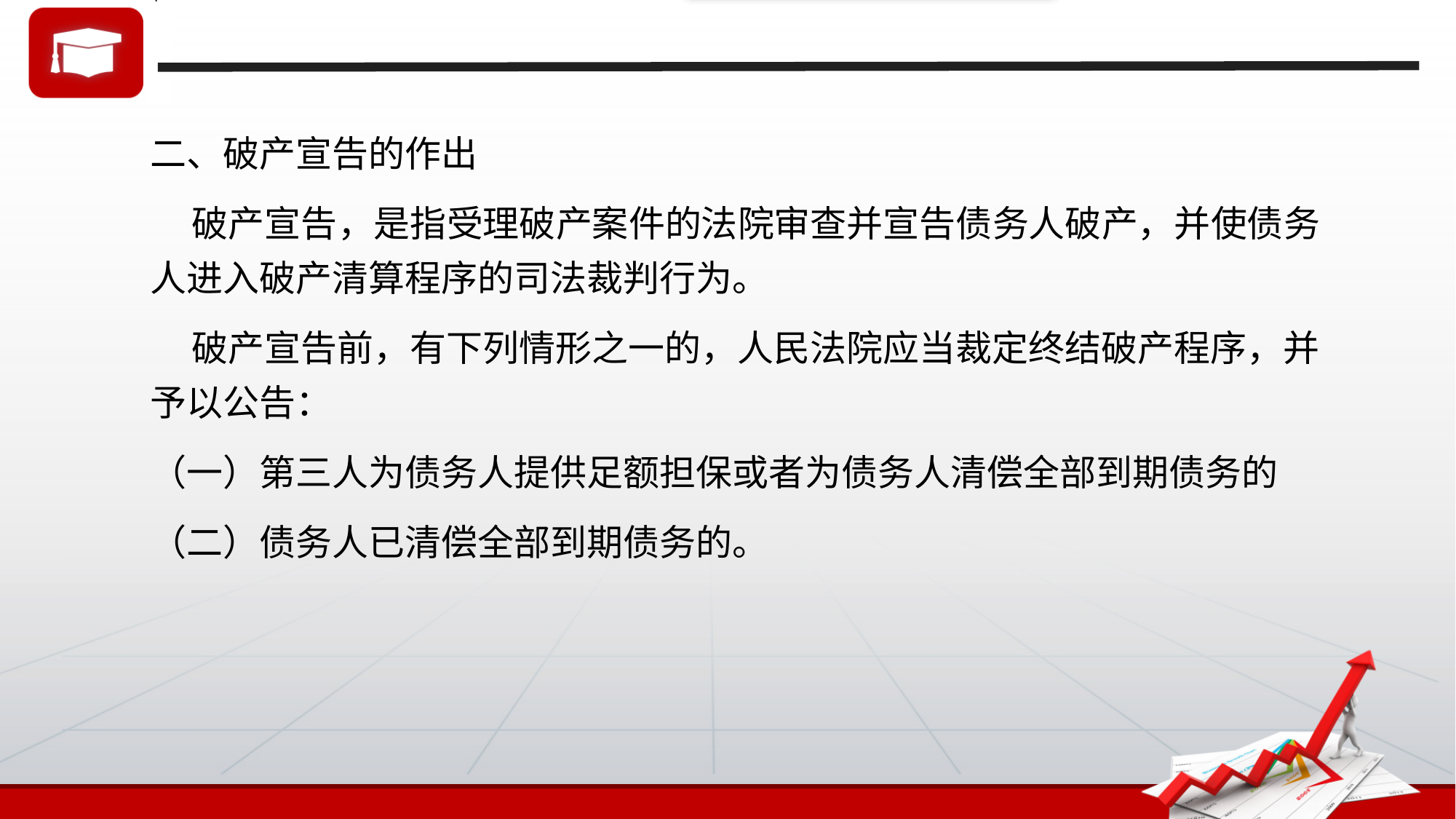

二、破产宣告的作出
    破产宣告，是指受理破产案件的法院审查并宣告债务人破产，并使债务人进入破产清算程序的司法裁判行为。
    破产宣告前，有下列情形之一的，人民法院应当裁定终结破产程序，并予以公告：
（一）第三人为债务人提供足额担保或者为债务人清偿全部到期债务的
（二）债务人已清偿全部到期债务的。